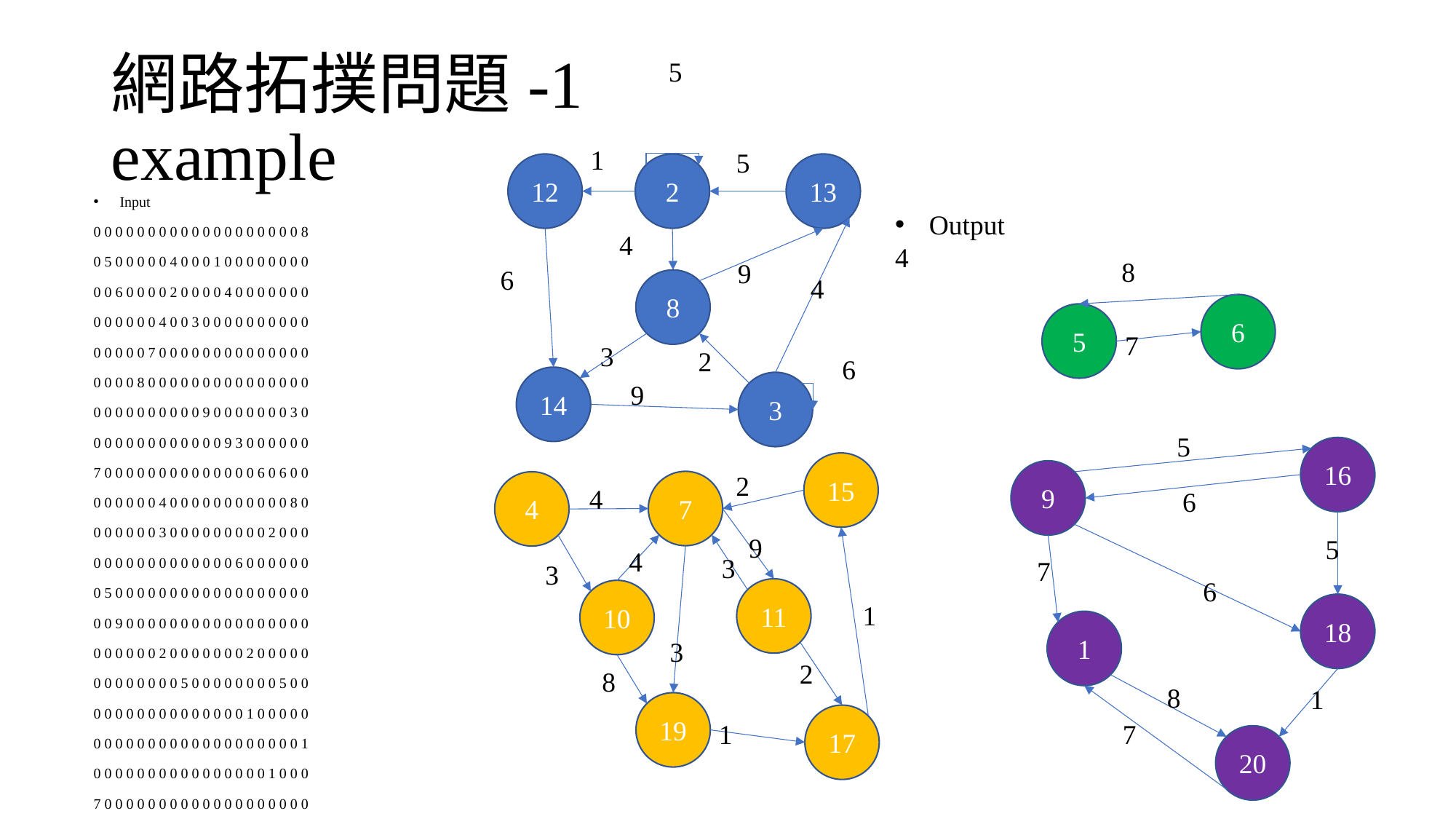

# 網路拓撲問題-1 example
5
1
5
12
2
13
Input
0 0 0 0 0 0 0 0 0 0 0 0 0 0 0 0 0 0 0 8
0 5 0 0 0 0 0 4 0 0 0 1 0 0 0 0 0 0 0 0
0 0 6 0 0 0 0 2 0 0 0 0 4 0 0 0 0 0 0 0
0 0 0 0 0 0 4 0 0 3 0 0 0 0 0 0 0 0 0 0
0 0 0 0 0 7 0 0 0 0 0 0 0 0 0 0 0 0 0 0
0 0 0 0 8 0 0 0 0 0 0 0 0 0 0 0 0 0 0 0
0 0 0 0 0 0 0 0 0 0 9 0 0 0 0 0 0 0 3 0
0 0 0 0 0 0 0 0 0 0 0 0 9 3 0 0 0 0 0 0
7 0 0 0 0 0 0 0 0 0 0 0 0 0 0 6 0 6 0 0
0 0 0 0 0 0 4 0 0 0 0 0 0 0 0 0 0 0 8 0
0 0 0 0 0 0 3 0 0 0 0 0 0 0 0 0 2 0 0 0
0 0 0 0 0 0 0 0 0 0 0 0 0 6 0 0 0 0 0 0
0 5 0 0 0 0 0 0 0 0 0 0 0 0 0 0 0 0 0 0
0 0 9 0 0 0 0 0 0 0 0 0 0 0 0 0 0 0 0 0
0 0 0 0 0 0 2 0 0 0 0 0 0 0 2 0 0 0 0 0
0 0 0 0 0 0 0 0 5 0 0 0 0 0 0 0 0 5 0 0
0 0 0 0 0 0 0 0 0 0 0 0 0 0 1 0 0 0 0 0
0 0 0 0 0 0 0 0 0 0 0 0 0 0 0 0 0 0 0 1
0 0 0 0 0 0 0 0 0 0 0 0 0 0 0 0 1 0 0 0
7 0 0 0 0 0 0 0 0 0 0 0 0 0 0 0 0 0 0 0
Output
4

4
8
9
6
4
8
6
5
7
3
2
6
14
9
3
5
16
15
9
2
7
4
4
6
9
5
4
3
7
3
6
11
10
1
18
1
3
2
8
8
1
19
17
1
7
20